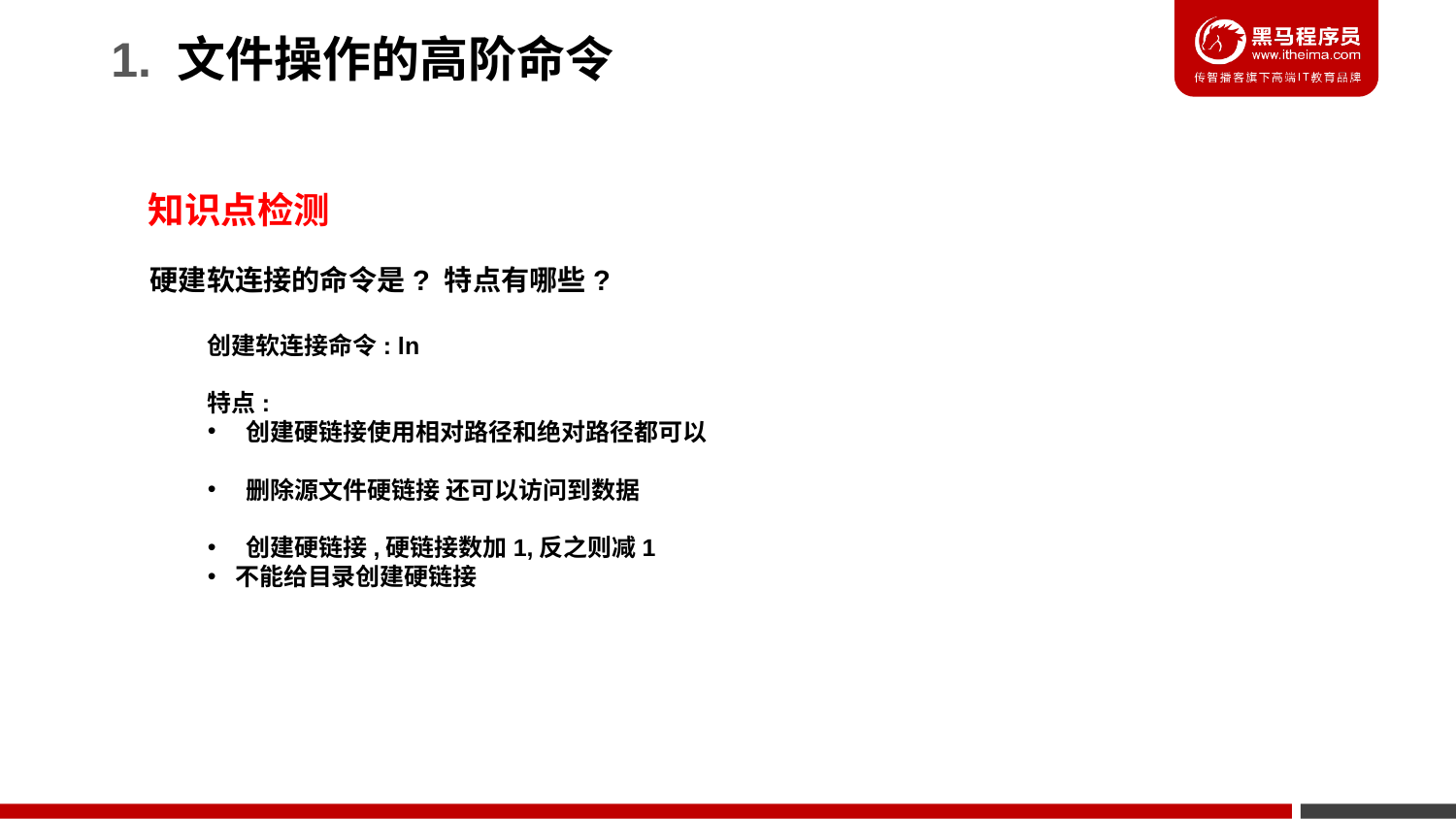

1. 文件操作的高阶命令
知识点检测
硬建软连接的命令是? 特点有哪些?
创建软连接命令: ln

特点:
 创建硬链接使用相对路径和绝对路径都可以

 删除源文件硬链接 还可以访问到数据

 创建硬链接,硬链接数加1,反之则减1
不能给目录创建硬链接